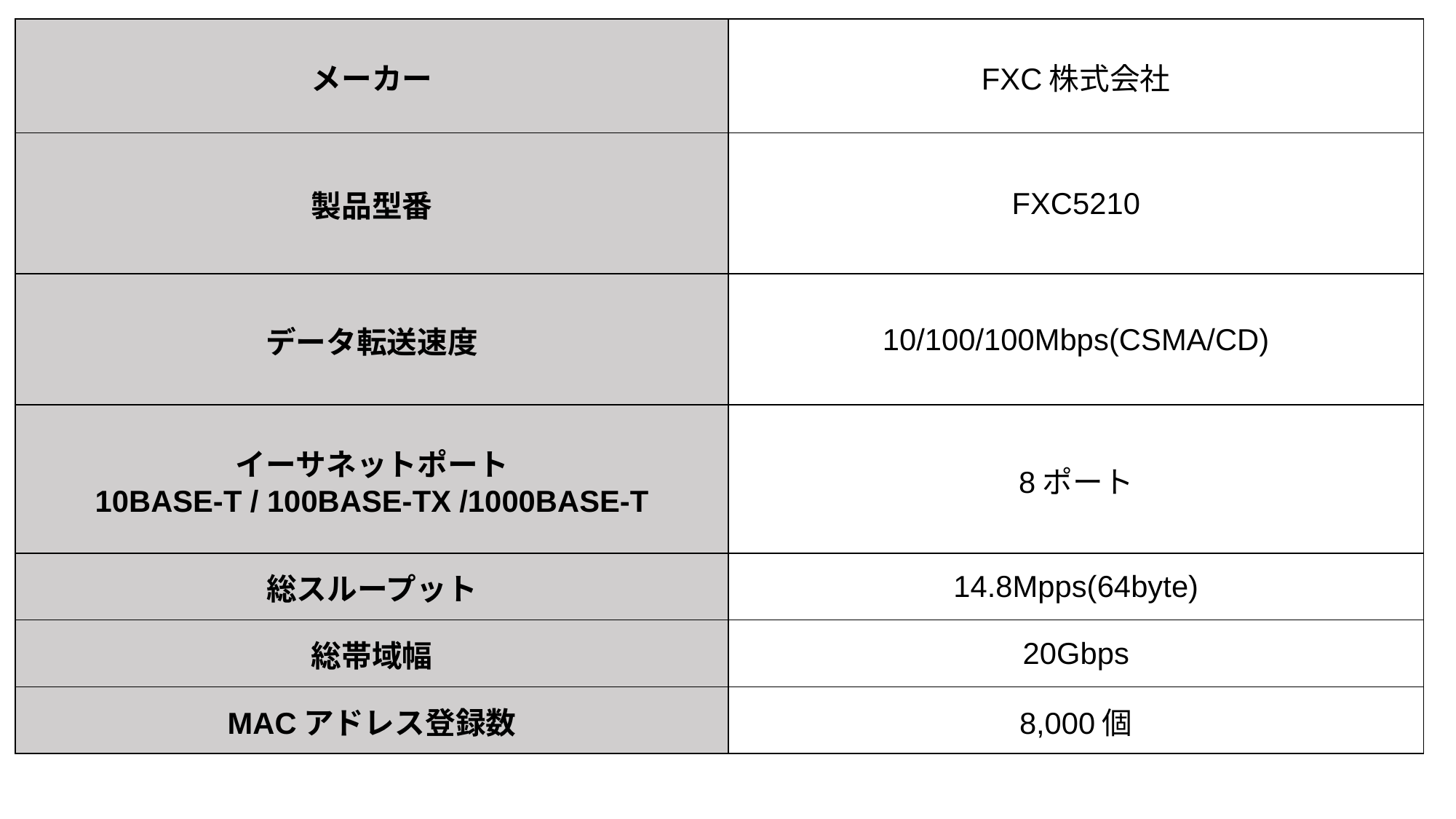

| メーカー | FXC株式会社 |
| --- | --- |
| 製品型番 | FXC5210 |
| データ転送速度 | 10/100/100Mbps(CSMA/CD) |
| イーサネットポート 10BASE-T / 100BASE-TX /1000BASE-T | 8ポート |
| 総スループット | 14.8Mpps(64byte) |
| 総帯域幅 | 20Gbps |
| MACアドレス登録数 | 8,000個 |